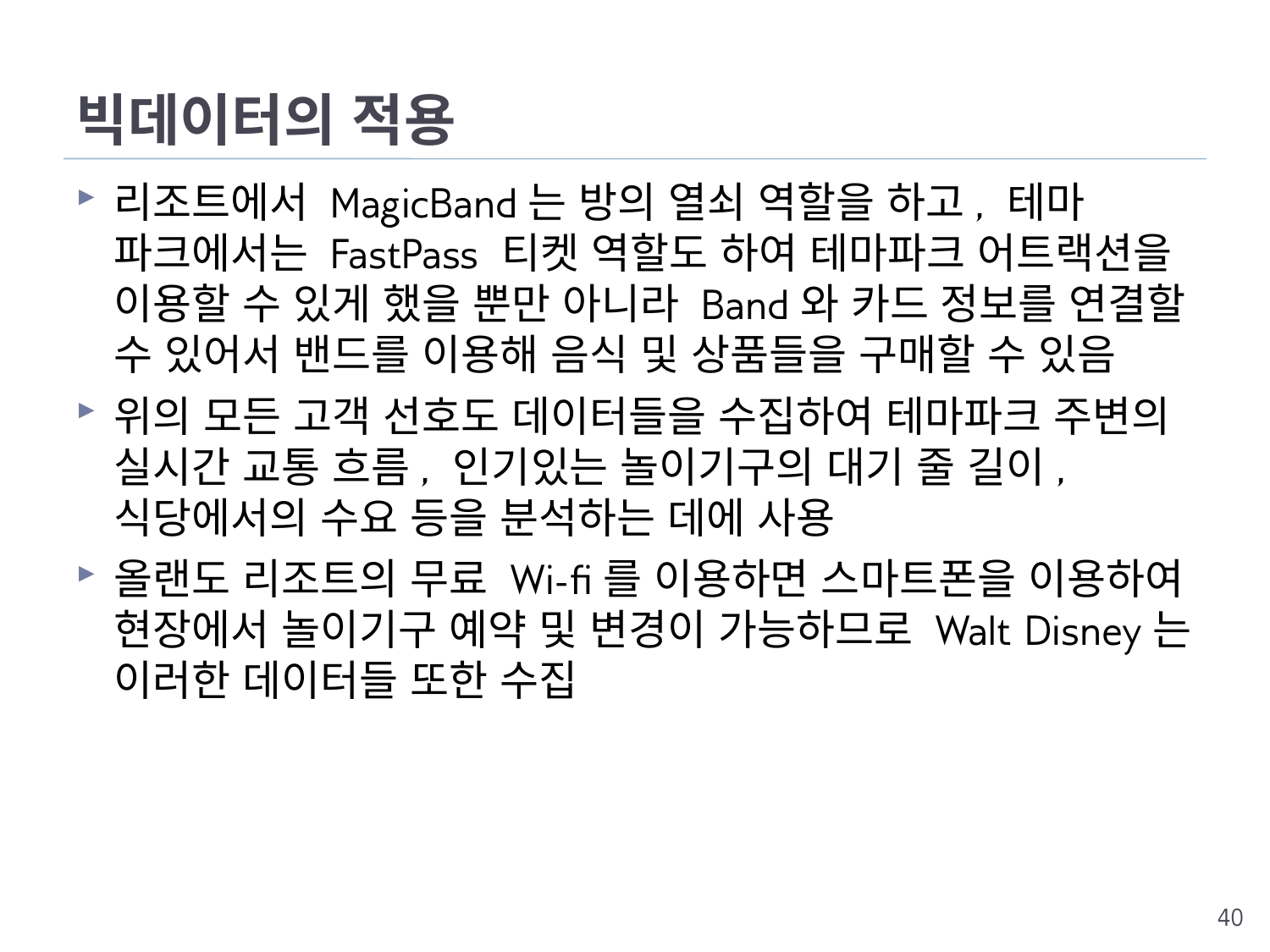

# 빅데이터의 적용
리조트에서 MagicBand는 방의 열쇠 역할을 하고, 테마 파크에서는 FastPass 티켓 역할도 하여 테마파크 어트랙션을 이용할 수 있게 했을 뿐만 아니라 Band와 카드 정보를 연결할 수 있어서 밴드를 이용해 음식 및 상품들을 구매할 수 있음
위의 모든 고객 선호도 데이터들을 수집하여 테마파크 주변의 실시간 교통 흐름, 인기있는 놀이기구의 대기 줄 길이, 식당에서의 수요 등을 분석하는 데에 사용
올랜도 리조트의 무료 Wi-fi를 이용하면 스마트폰을 이용하여 현장에서 놀이기구 예약 및 변경이 가능하므로 Walt Disney는 이러한 데이터들 또한 수집
40